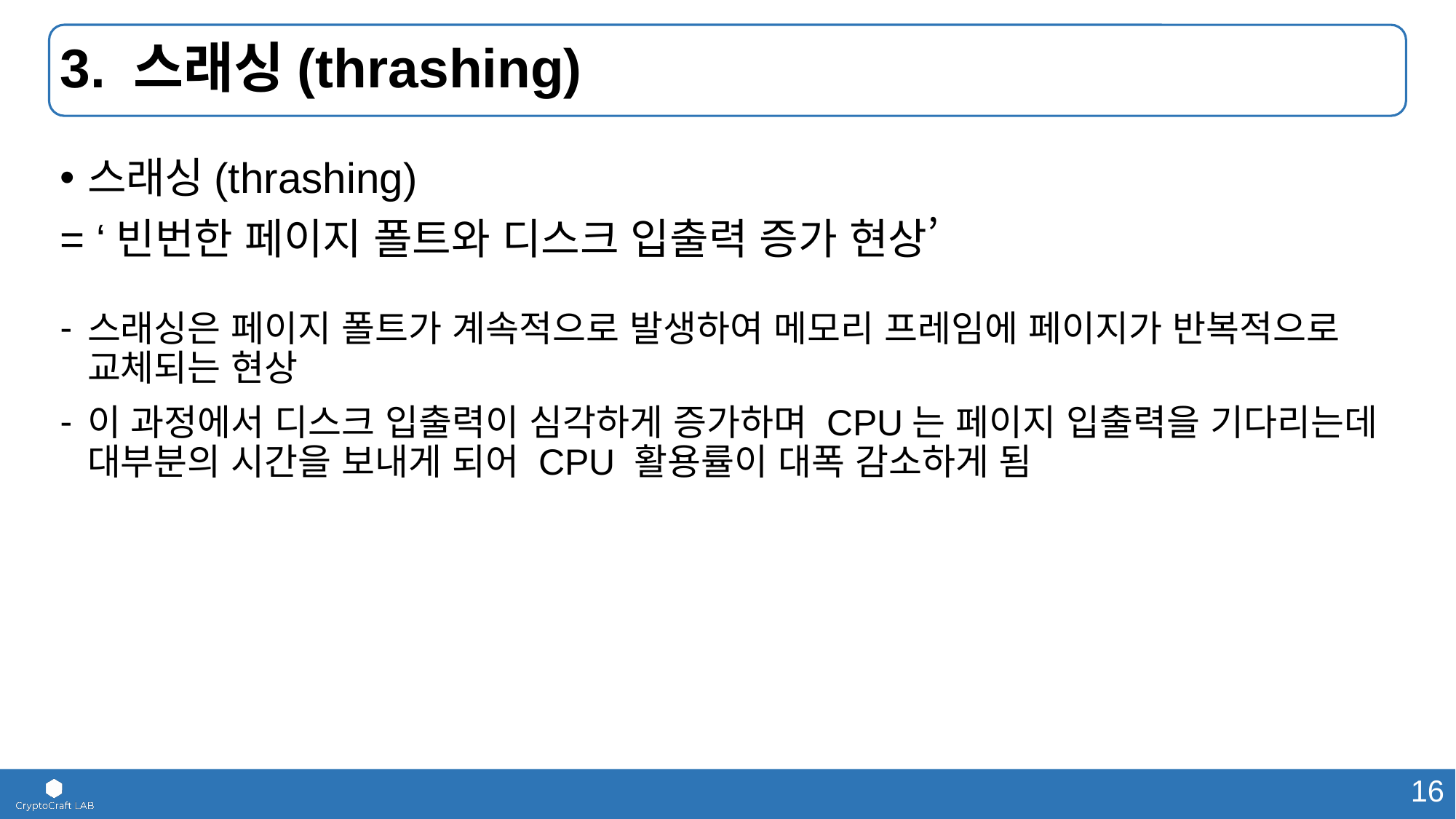

# 3. 스래싱(thrashing)
스래싱(thrashing)
= ‘빈번한 페이지 폴트와 디스크 입출력 증가 현상’

스래싱은 페이지 폴트가 계속적으로 발생하여 메모리 프레임에 페이지가 반복적으로 교체되는 현상
이 과정에서 디스크 입출력이 심각하게 증가하며 CPU는 페이지 입출력을 기다리는데 대부분의 시간을 보내게 되어 CPU 활용률이 대폭 감소하게 됨